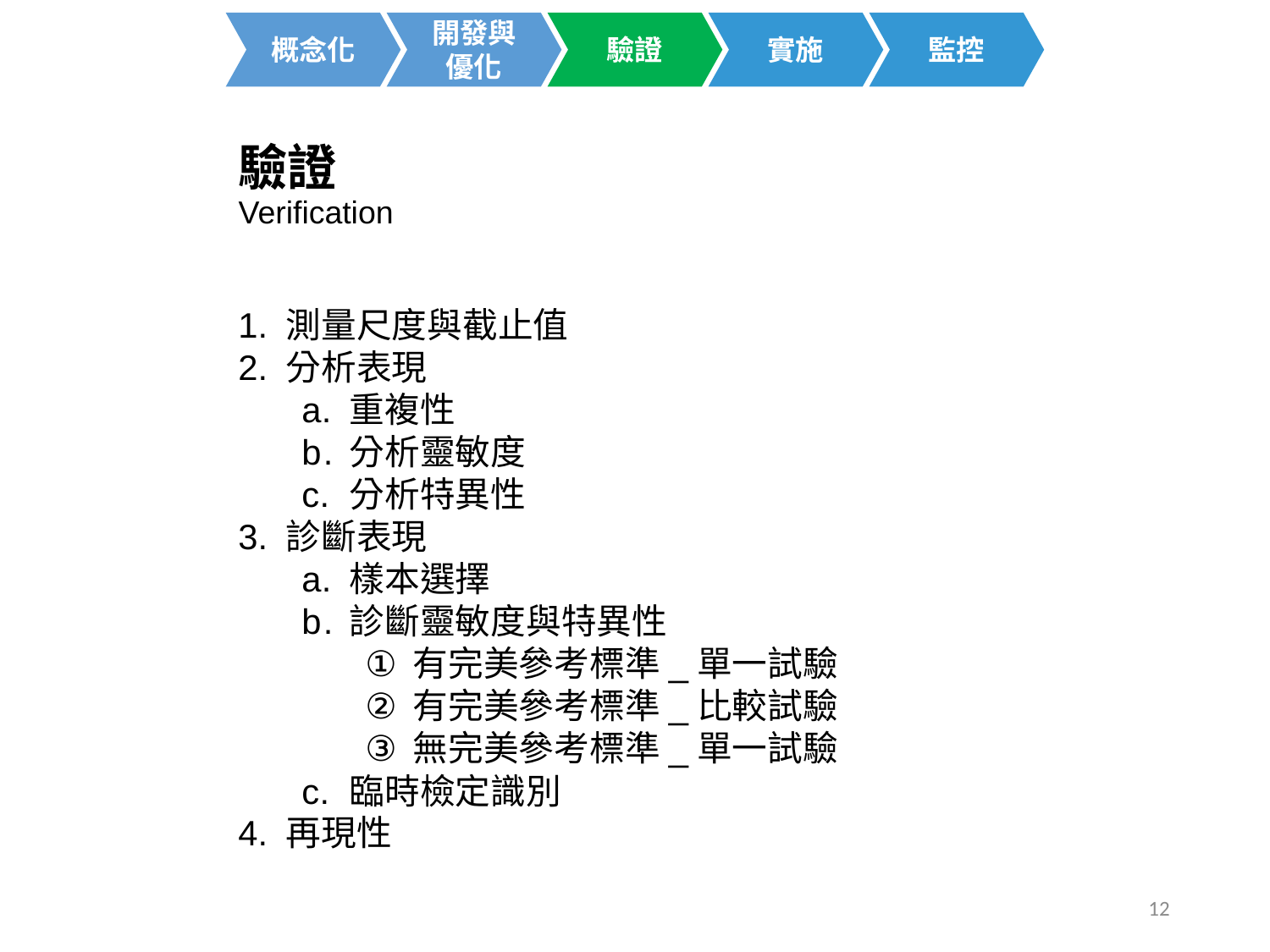

開發與
優化

概念化
驗證
實施
監控
# 驗證 Verification
測量尺度與截止值
分析表現
重複性
分析靈敏度
分析特異性
診斷表現
樣本選擇
診斷靈敏度與特異性
有完美參考標準_單一試驗
有完美參考標準_比較試驗
無完美參考標準_單一試驗
臨時檢定識別
再現性
12